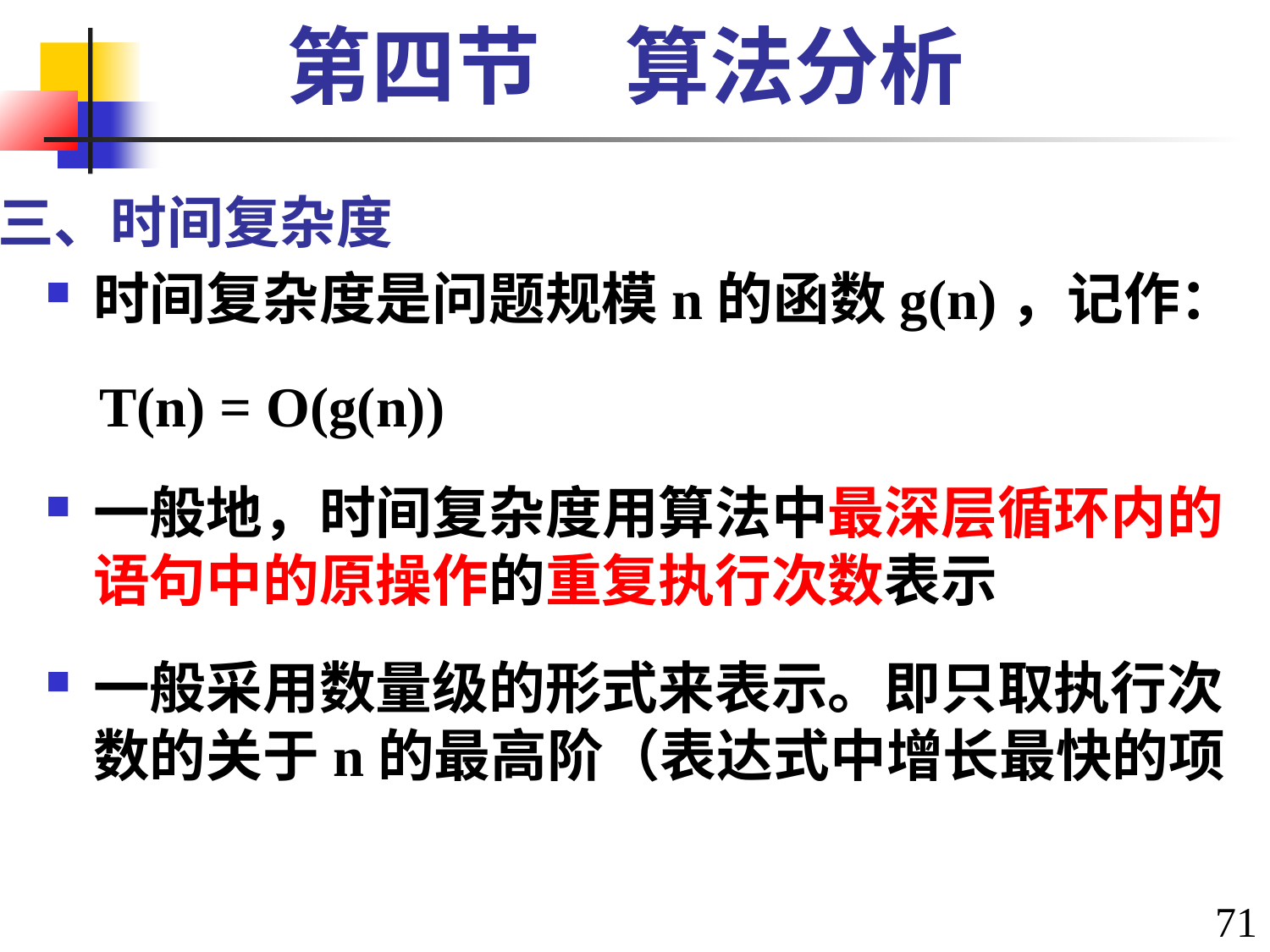

第四节　算法分析
三、时间复杂度
时间复杂度是问题规模n的函数g(n)，记作：
    T(n) = O(g(n))
一般地，时间复杂度用算法中最深层循环内的语句中的原操作的重复执行次数表示
一般采用数量级的形式来表示。即只取执行次数的关于n的最高阶（表达式中增长最快的项
71